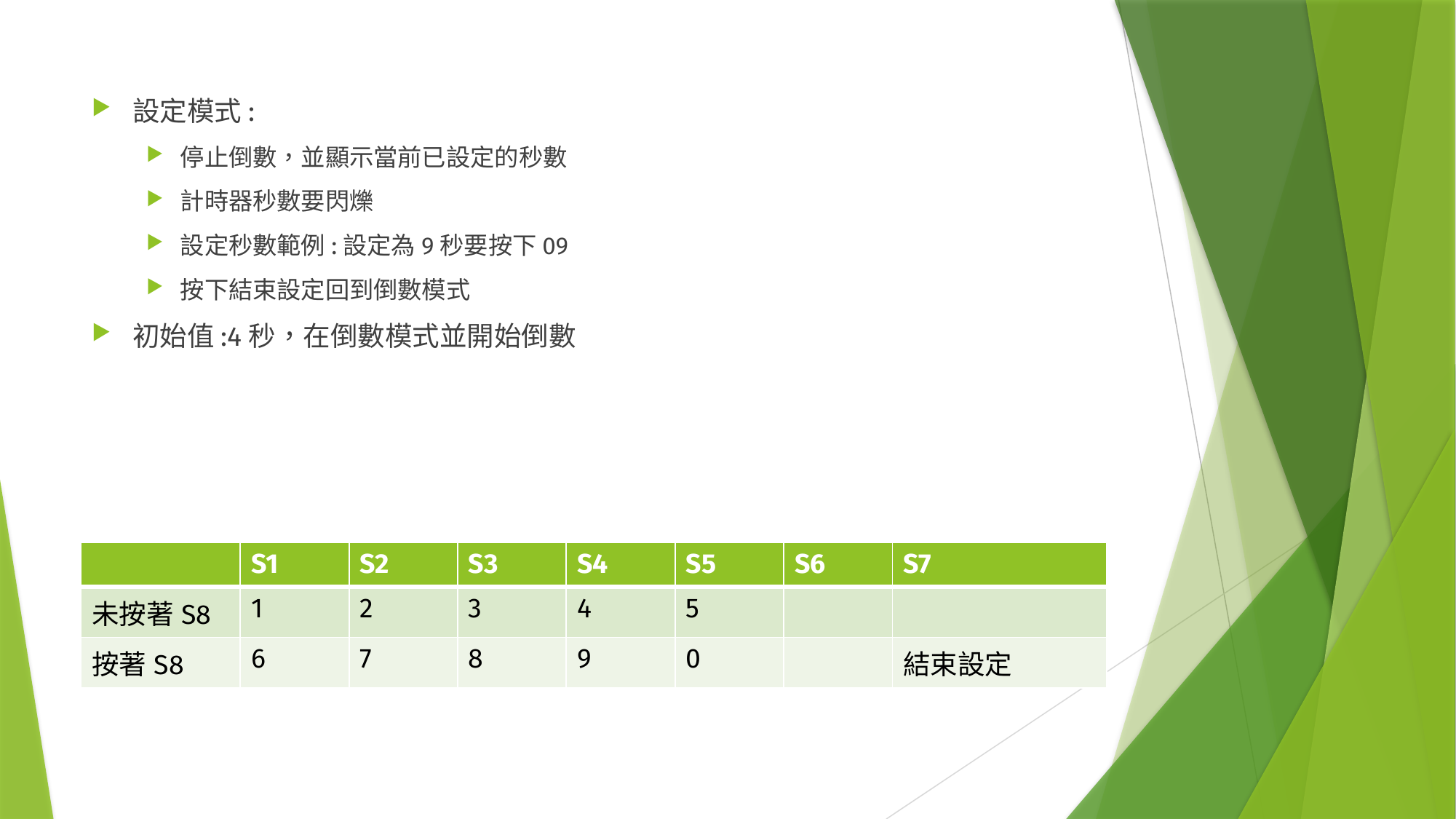

設定模式:
停止倒數，並顯示當前已設定的秒數
計時器秒數要閃爍
設定秒數範例:設定為9秒要按下09
按下結束設定回到倒數模式
初始值:4秒，在倒數模式並開始倒數
|  | S1 | S2 | S3 | S4 | S5 | S6 | S7 |
| --- | --- | --- | --- | --- | --- | --- | --- |
| 未按著S8 | 1 | 2 | 3 | 4 | 5 |  |  |
| 按著S8 | 6 | 7 | 8 | 9 | 0 |  | 結束設定 |